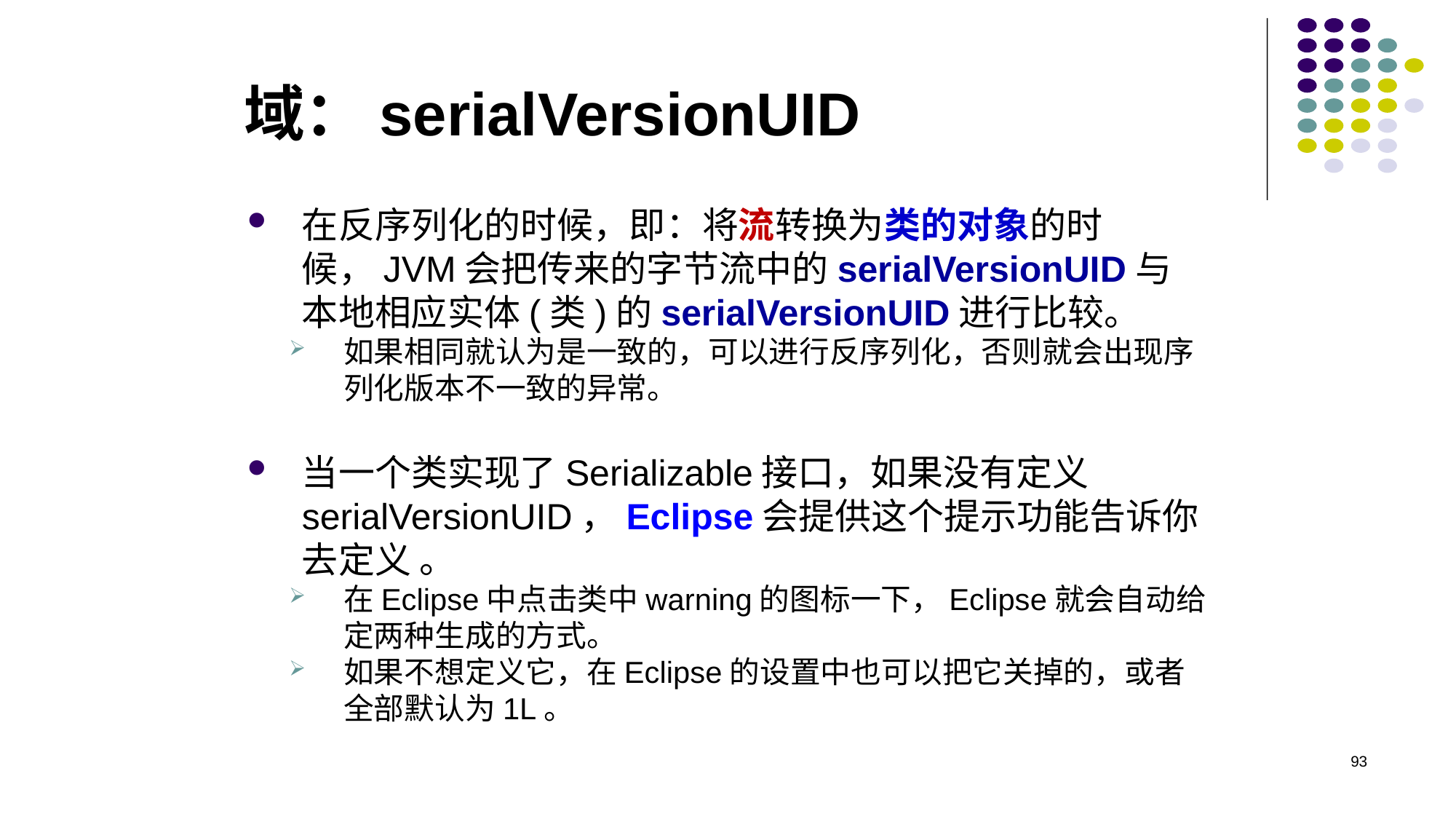

# 域：serialVersionUID
在反序列化的时候，即：将流转换为类的对象的时候，JVM会把传来的字节流中的serialVersionUID与本地相应实体(类)的serialVersionUID进行比较。
如果相同就认为是一致的，可以进行反序列化，否则就会出现序列化版本不一致的异常。

当一个类实现了Serializable接口，如果没有定义serialVersionUID，Eclipse会提供这个提示功能告诉你去定义 。
在Eclipse中点击类中warning的图标一下，Eclipse就会自动给定两种生成的方式。
如果不想定义它，在Eclipse的设置中也可以把它关掉的，或者全部默认为1L。
93